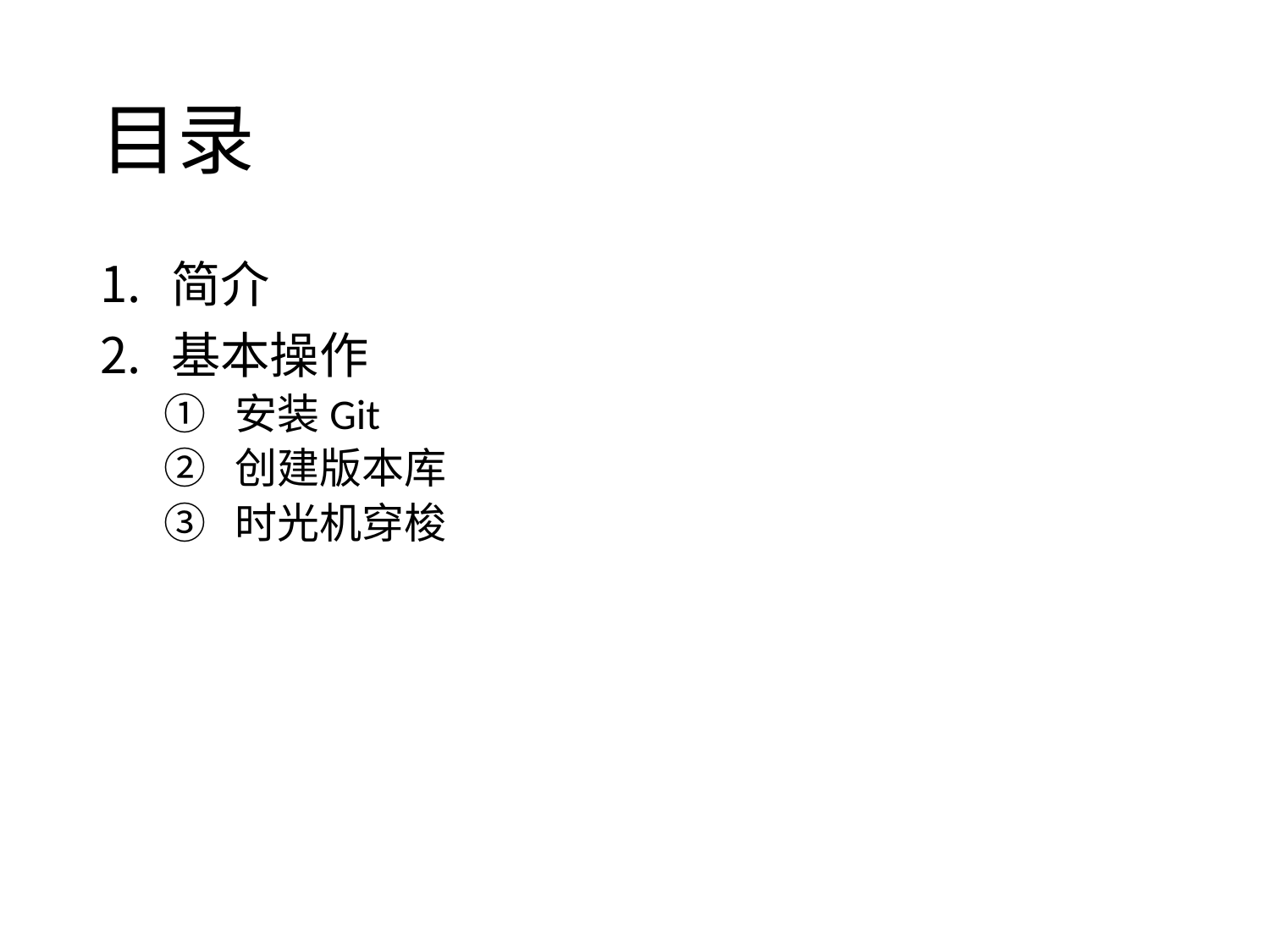

# 目录
简介
基本操作
安装Git
创建版本库
时光机穿梭